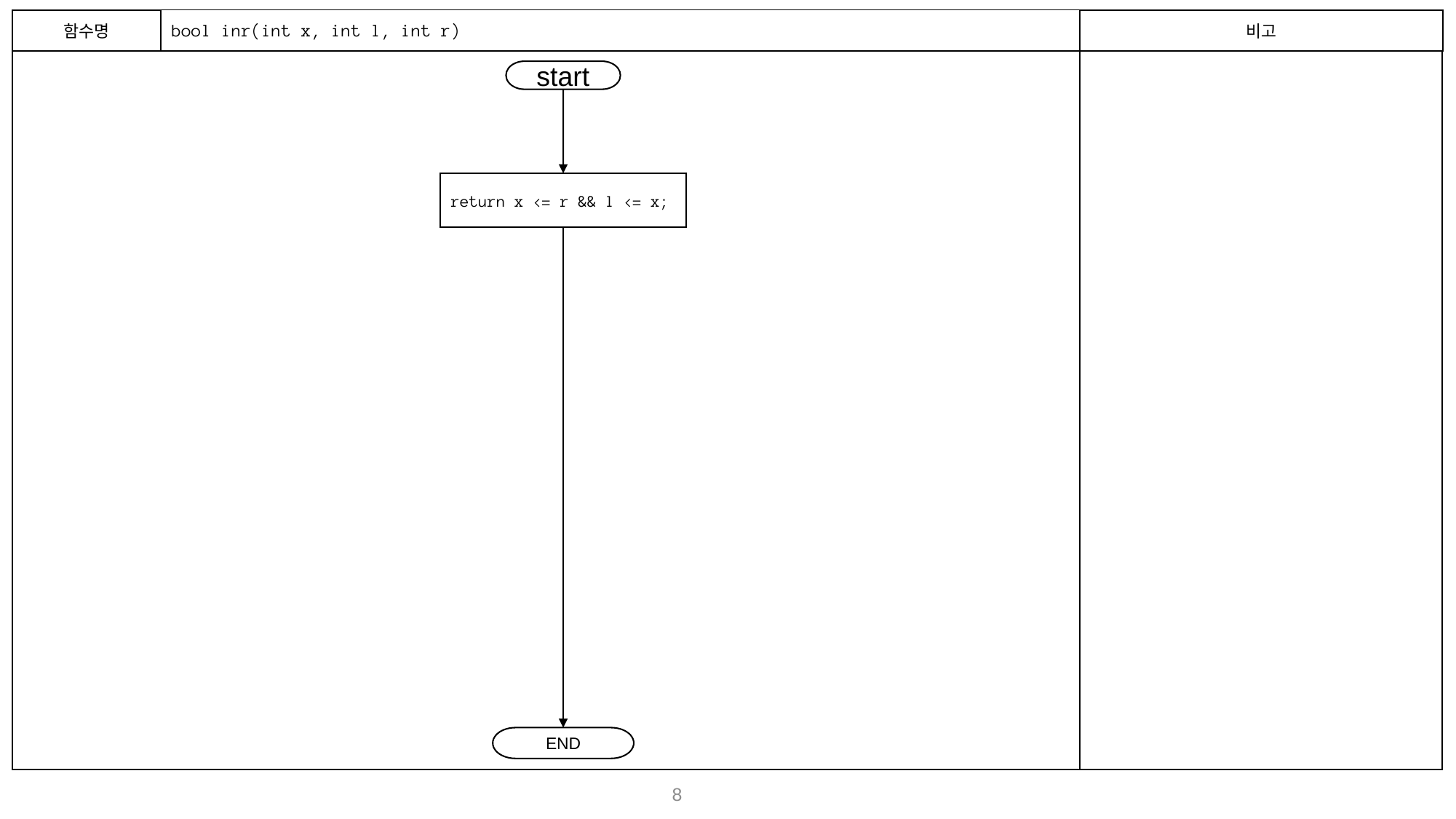

함수명
# bool inr(int x, int l, int r)
비고

start
return x <= r && l <= x;
END
8